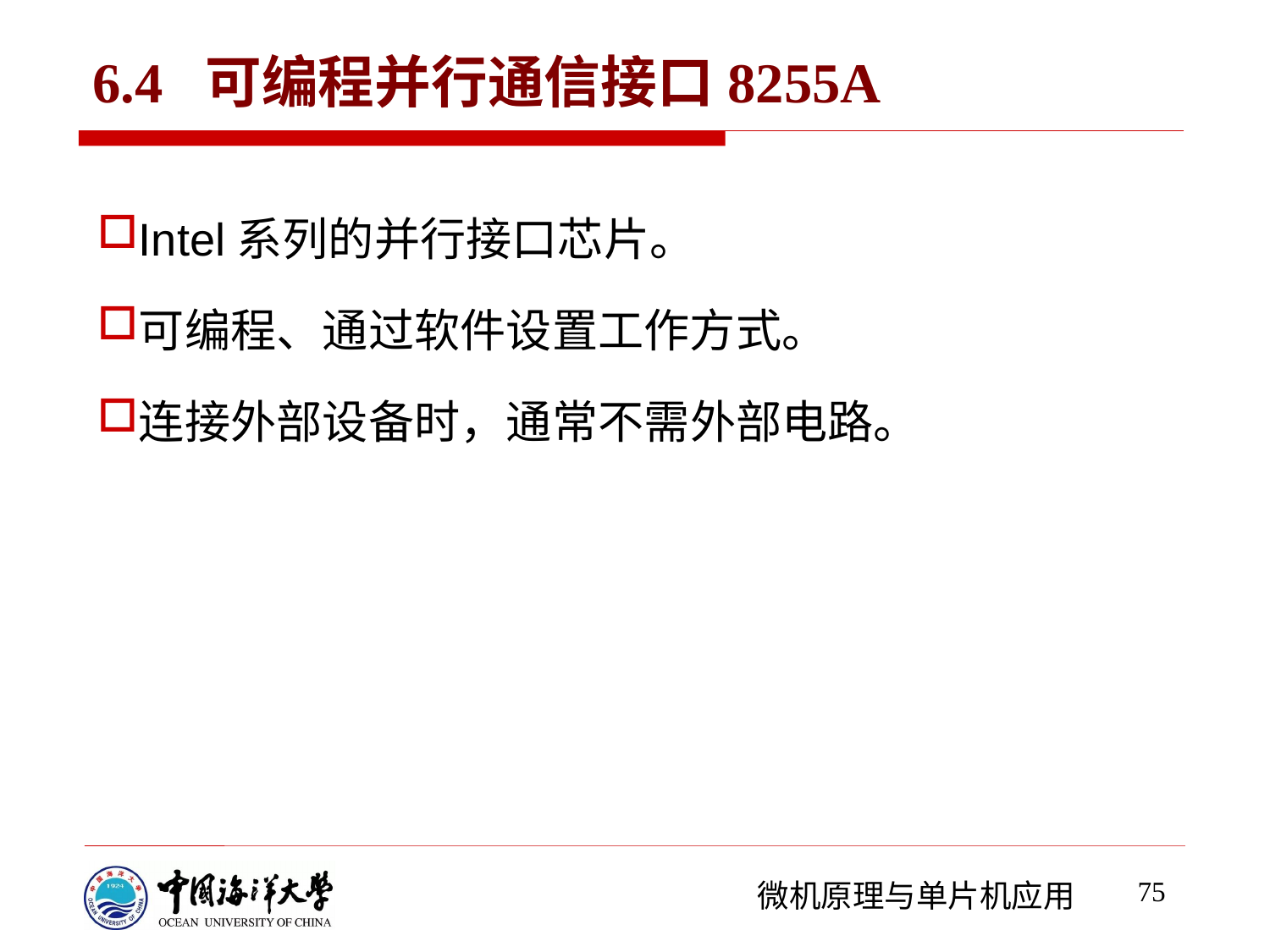

# 6.4  可编程并行通信接口8255A
Intel系列的并行接口芯片。
可编程、通过软件设置工作方式。
连接外部设备时，通常不需外部电路。
75